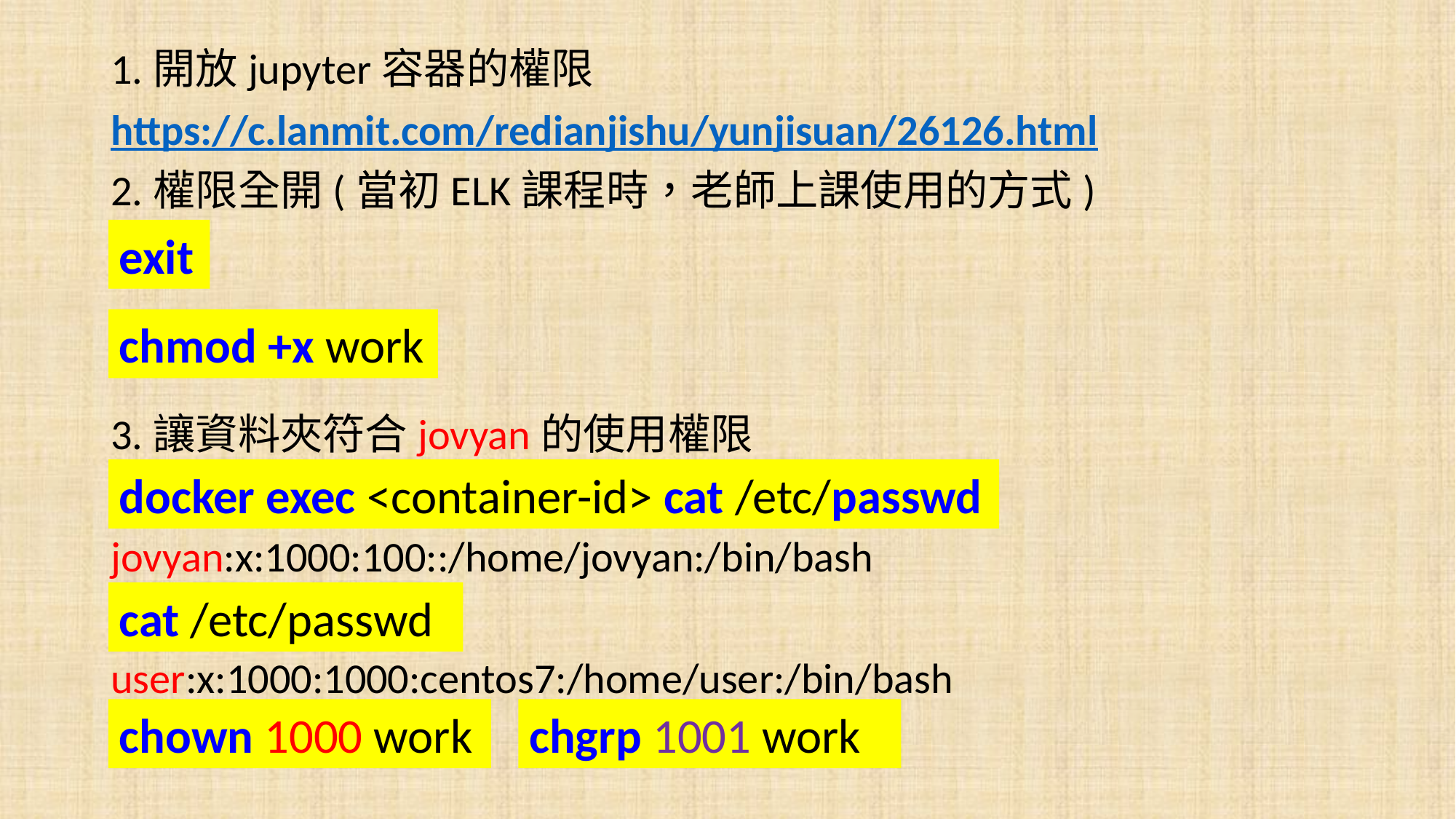

1.開放jupyter容器的權限
https://c.lanmit.com/redianjishu/yunjisuan/26126.html
2.權限全開(當初ELK課程時，老師上課使用的方式)

3.讓資料夾符合jovyan的使用權限

jovyan:x:1000:100::/home/jovyan:/bin/bash

user:x:1000:1000:centos7:/home/user:/bin/bash

exit
chmod +x work
docker exec <container-id> cat /etc/passwd
cat /etc/passwd
chown 1000 work
chgrp 1001 work